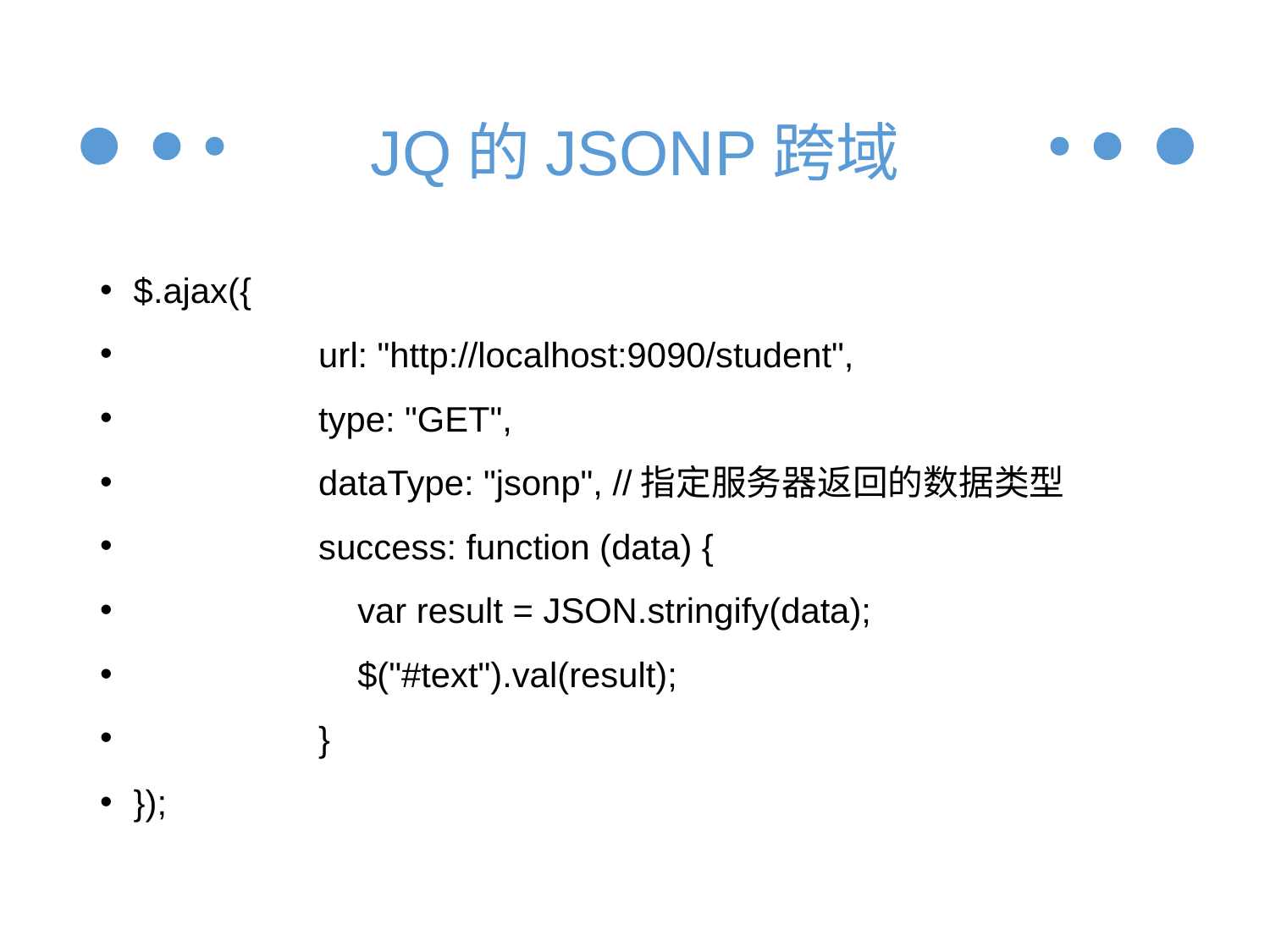

# JQ的JSONP跨域
 $.ajax({
                    url: "http://localhost:9090/student",
                    type: "GET",
                    dataType: "jsonp", //指定服务器返回的数据类型
                    success: function (data) {
                        var result = JSON.stringify(data);
                        $("#text").val(result);
                    }
 });